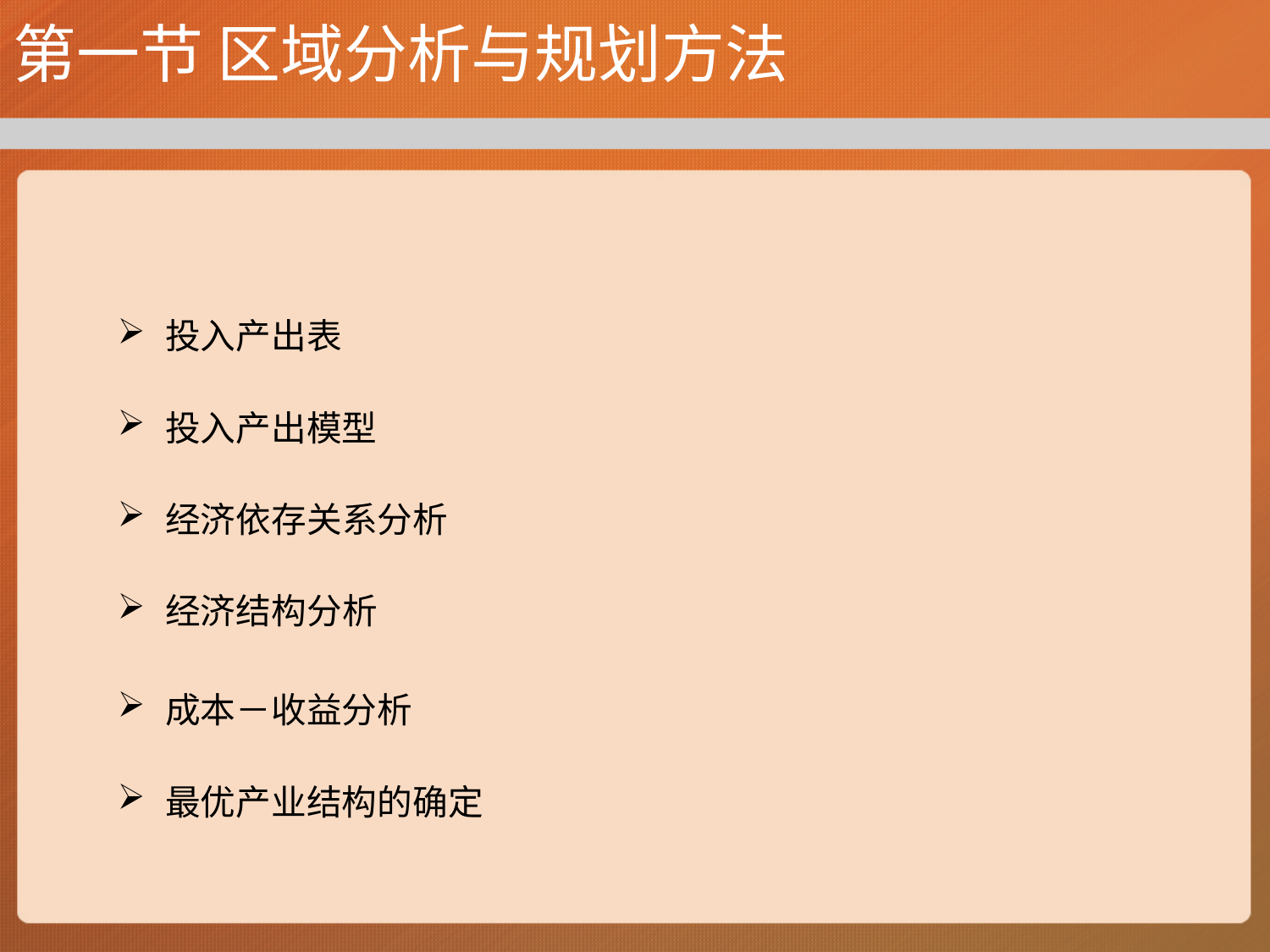

# 第一节 区域分析与规划方法

投入产出表
投入产出模型
经济依存关系分析
经济结构分析

成本－收益分析
最优产业结构的确定